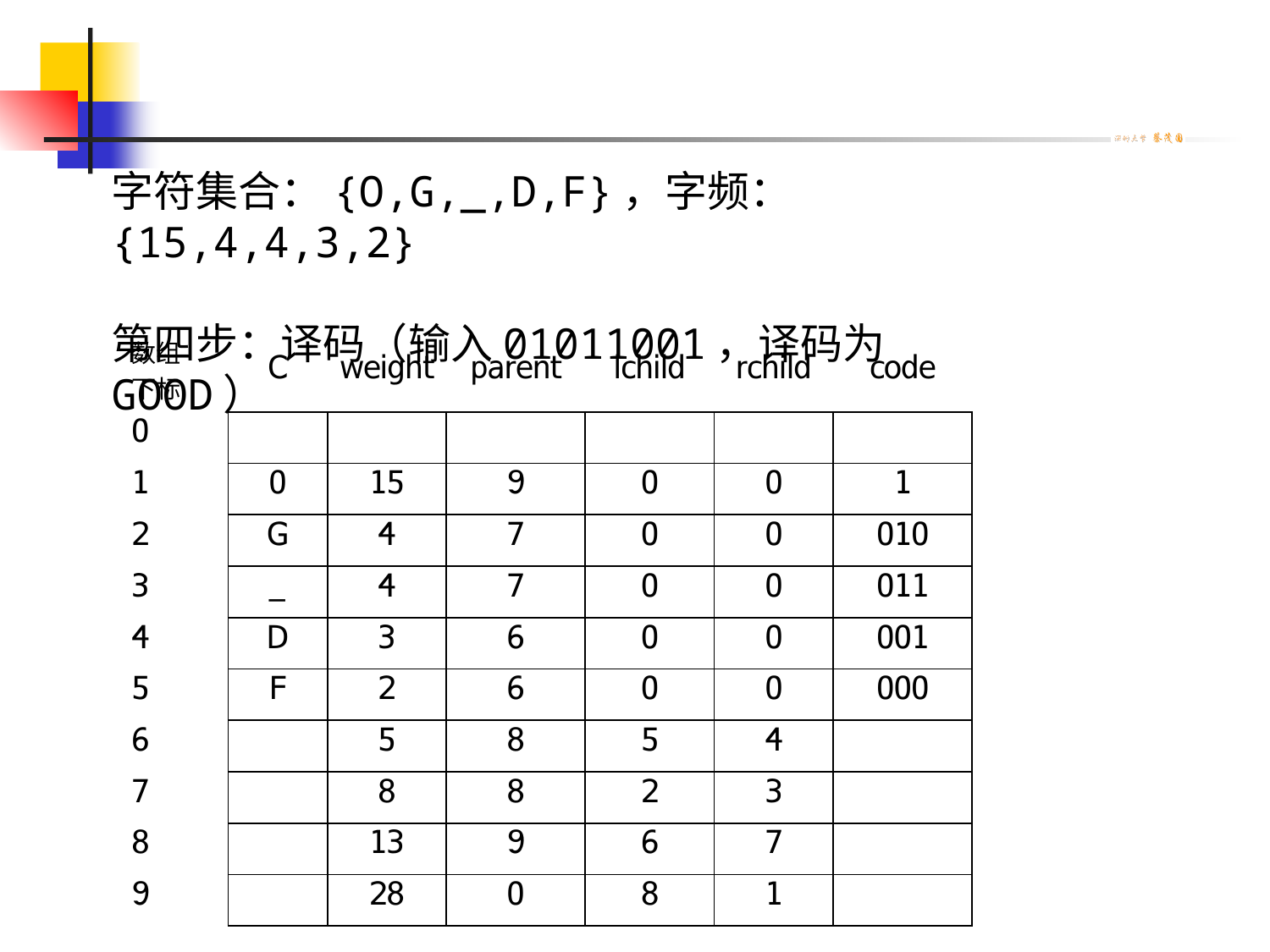

字符集合：{O,G,_,D,F}，字频：{15,4,4,3,2}

第四步：译码（输入01011001，译码为GOOD）
| 数组 下标 | C | weight | parent | lchild | rchild | code |
| --- | --- | --- | --- | --- | --- | --- |
| 0 |  |  |  |  |  |  |
| 1 | 0 | 15 | 9 | 0 | 0 | 1 |
| 2 | G | 4 | 7 | 0 | 0 | 010 |
| 3 | \_ | 4 | 7 | 0 | 0 | 011 |
| 4 | D | 3 | 6 | 0 | 0 | 001 |
| 5 | F | 2 | 6 | 0 | 0 | 000 |
| 6 |  | 5 | 8 | 5 | 4 |  |
| 7 |  | 8 | 8 | 2 | 3 |  |
| 8 |  | 13 | 9 | 6 | 7 |  |
| 9 |  | 28 | 0 | 8 | 1 |  |